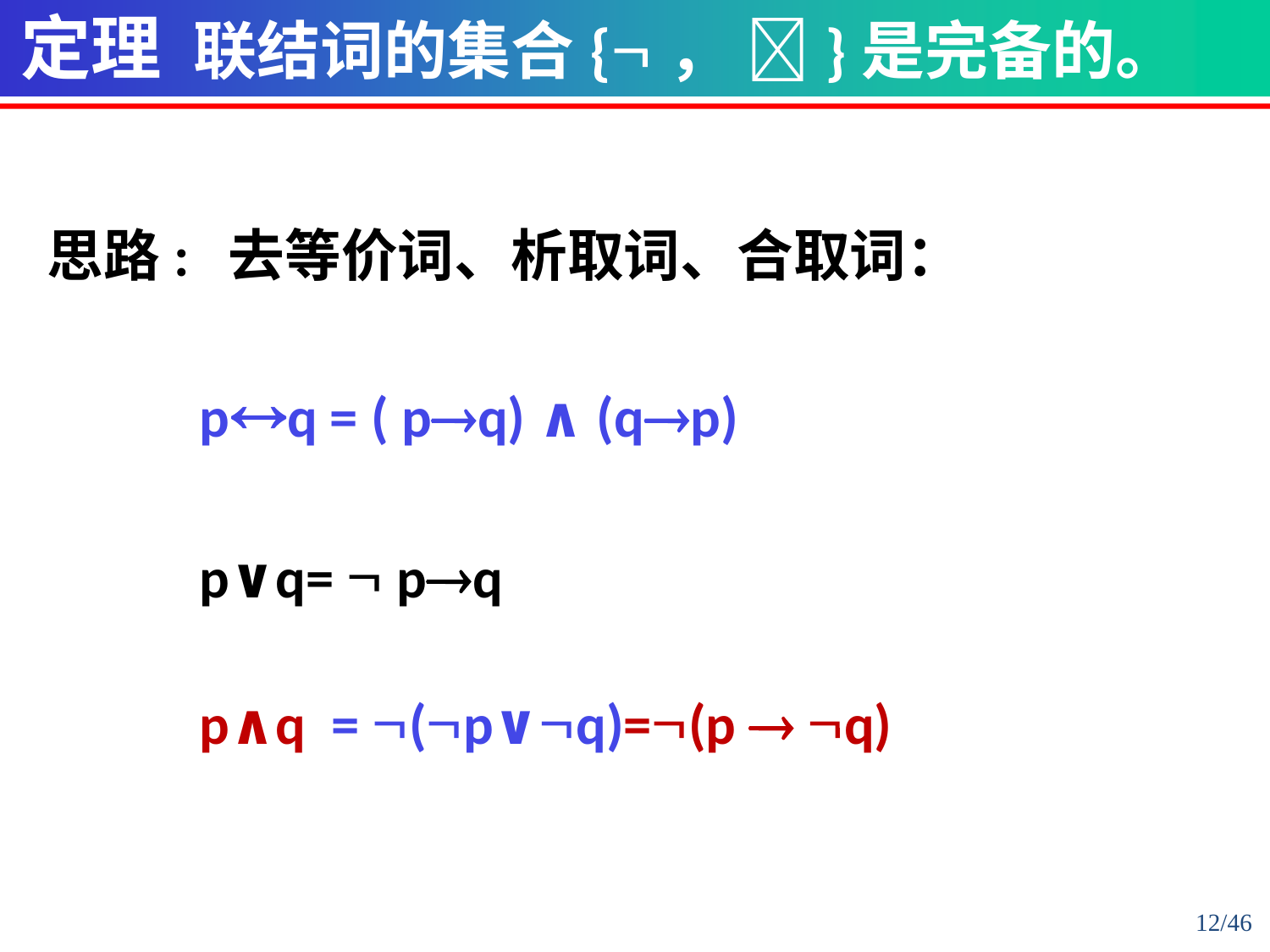

定理  联结词的集合{¬， →}是完备的。
思路:  去等价词、析取词、合取词：
            p↔q = ( p→q) ∧ (q→p)
            p∨q= ¬ p→q
            p∧q  = ¬(¬p∨¬q)=¬(p → ¬q)
12/46